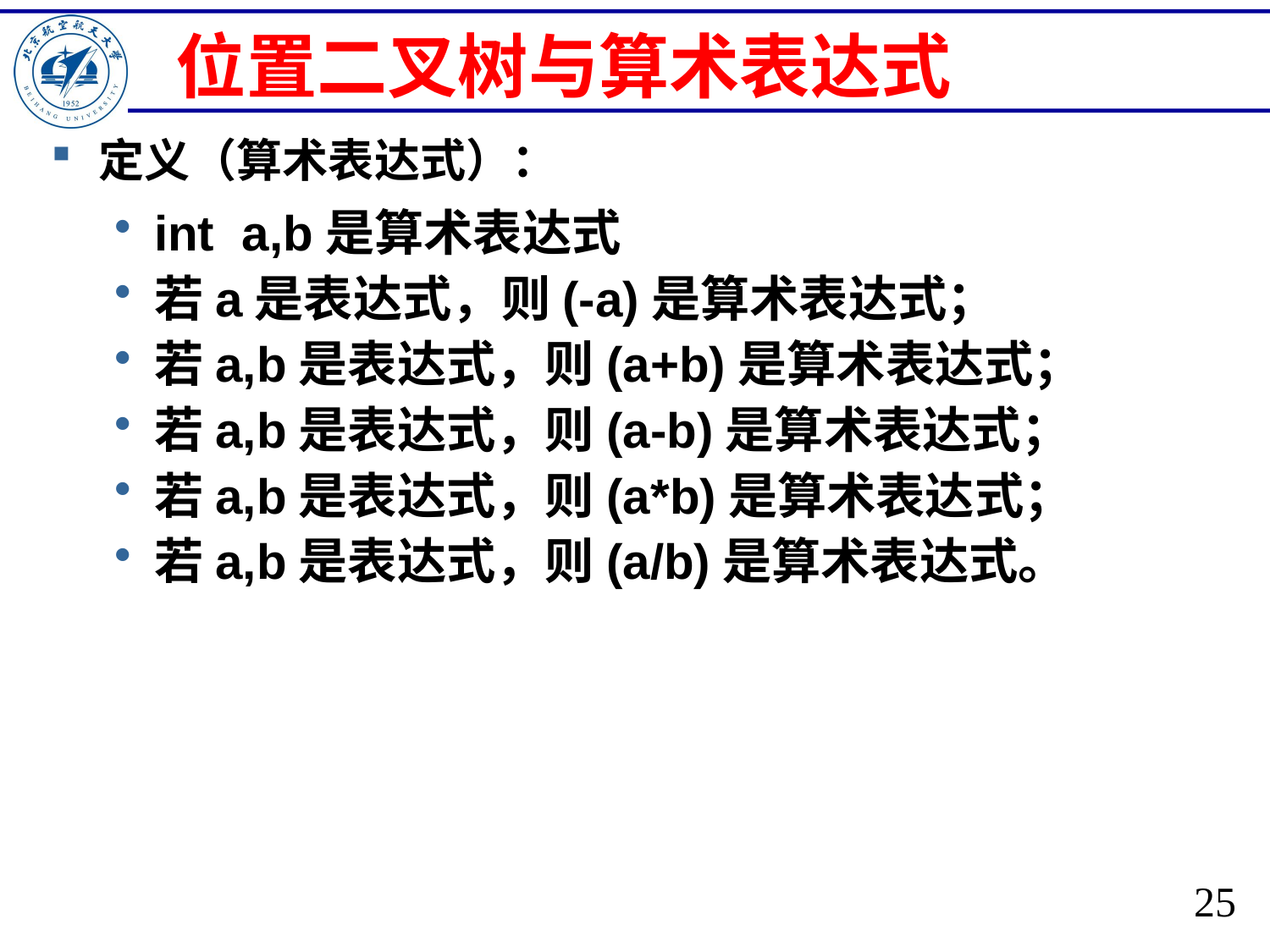

# 位置二叉树与算术表达式
定义（算术表达式）：
int  a,b是算术表达式
若a是表达式，则(-a)是算术表达式；
若a,b是表达式，则(a+b)是算术表达式；
若a,b是表达式，则(a-b)是算术表达式；
若a,b是表达式，则(a*b)是算术表达式；
若a,b是表达式，则(a/b)是算术表达式。